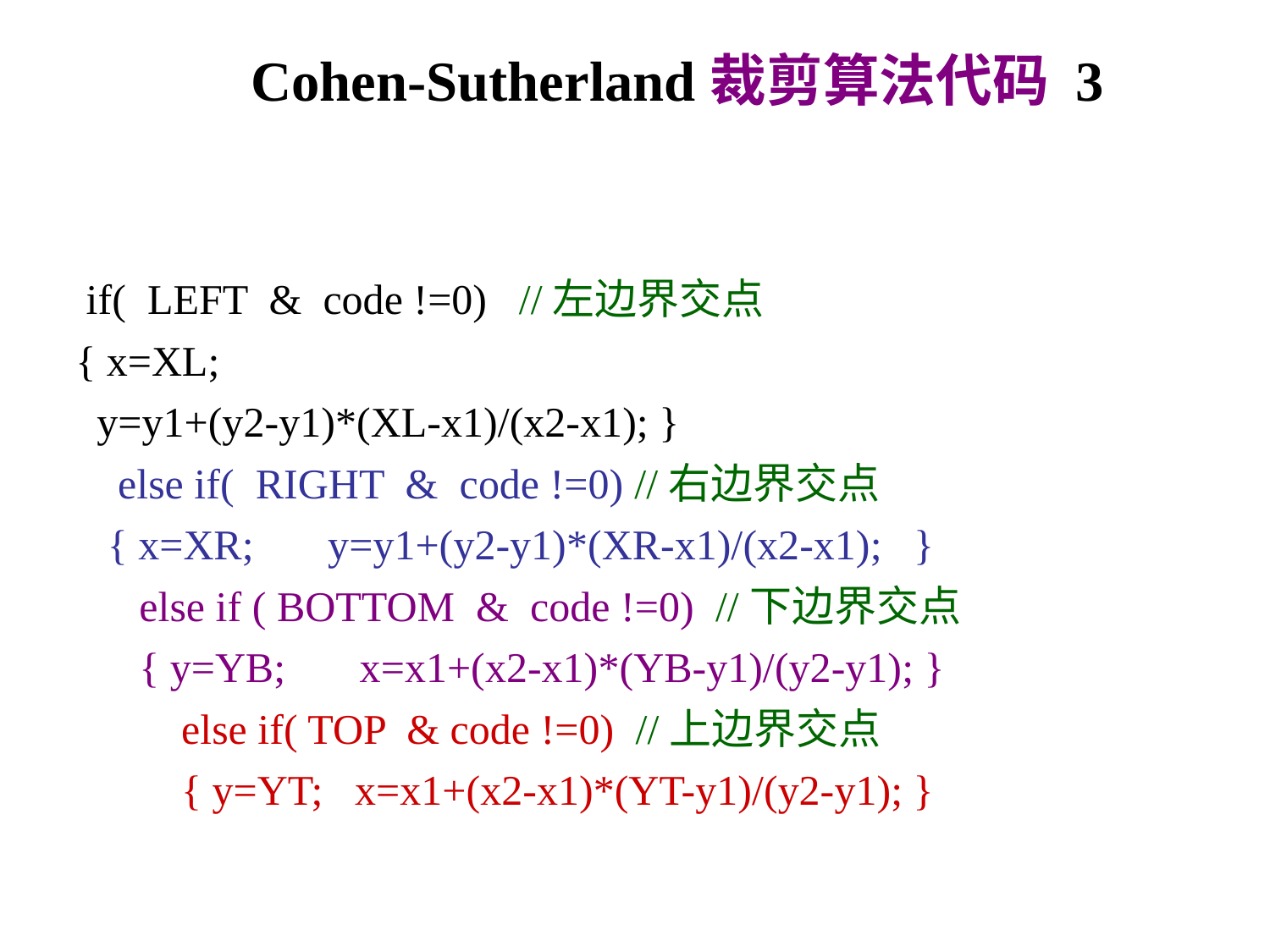

Cohen-Sutherland裁剪算法代码 3
  if(  LEFT  &  code !=0)   //左边界交点
 { x=XL;
   y=y1+(y2-y1)*(XL-x1)/(x2-x1); }
     else if(  RIGHT  &  code !=0) //右边界交点
    { x=XR;       y=y1+(y2-y1)*(XR-x1)/(x2-x1);   }
       else if ( BOTTOM  &  code !=0)  //下边界交点
       { y=YB;       x=x1+(x2-x1)*(YB-y1)/(y2-y1); }
           else if( TOP  & code !=0)  //上边界交点
           { y=YT;   x=x1+(x2-x1)*(YT-y1)/(y2-y1); }